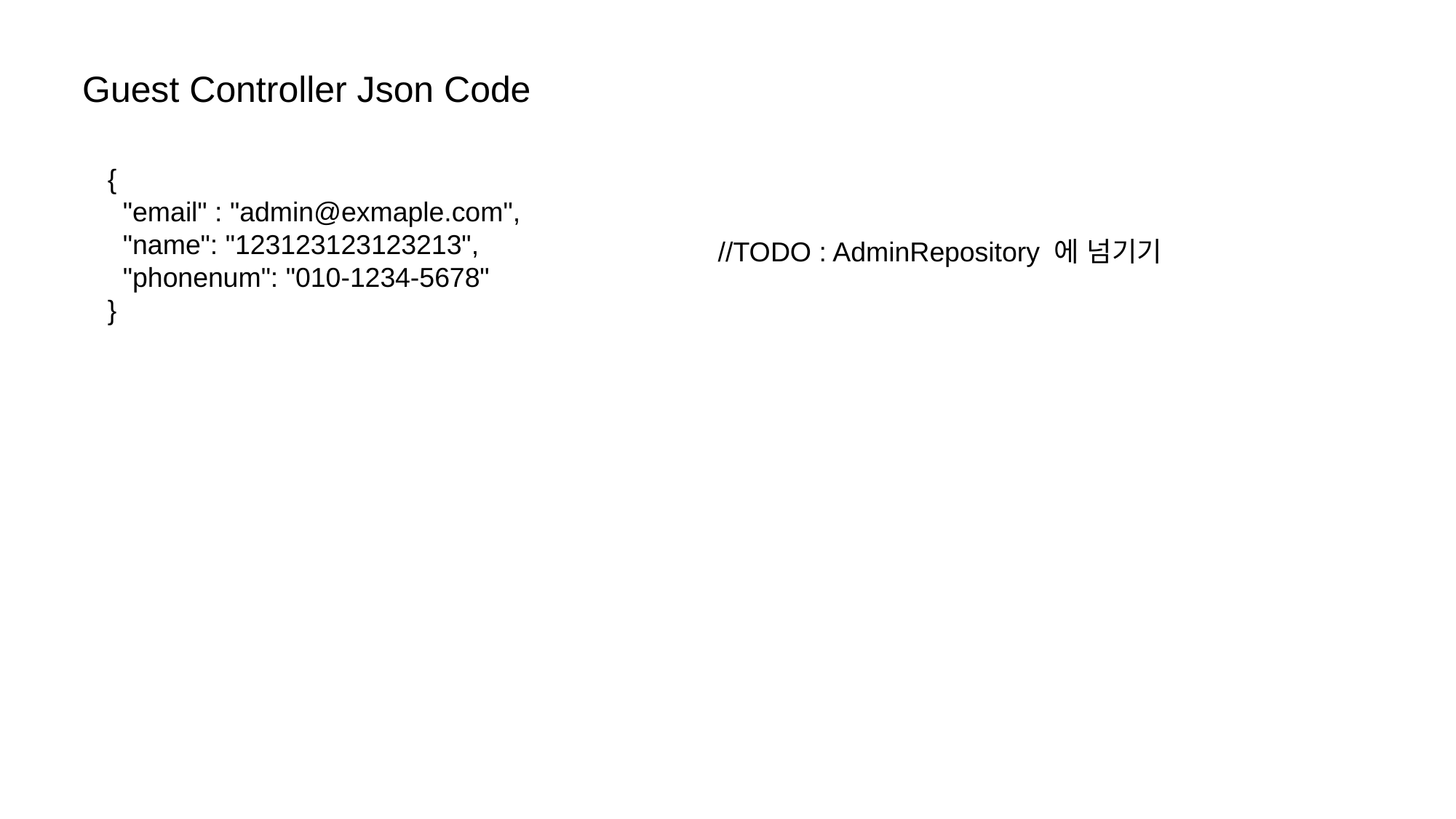

Guest Controller Json Code
{
  "email" : "admin@exmaple.com",
  "name": "123123123123213",
  "phonenum": "010-1234-5678"
}
//TODO : AdminRepository 에 넘기기